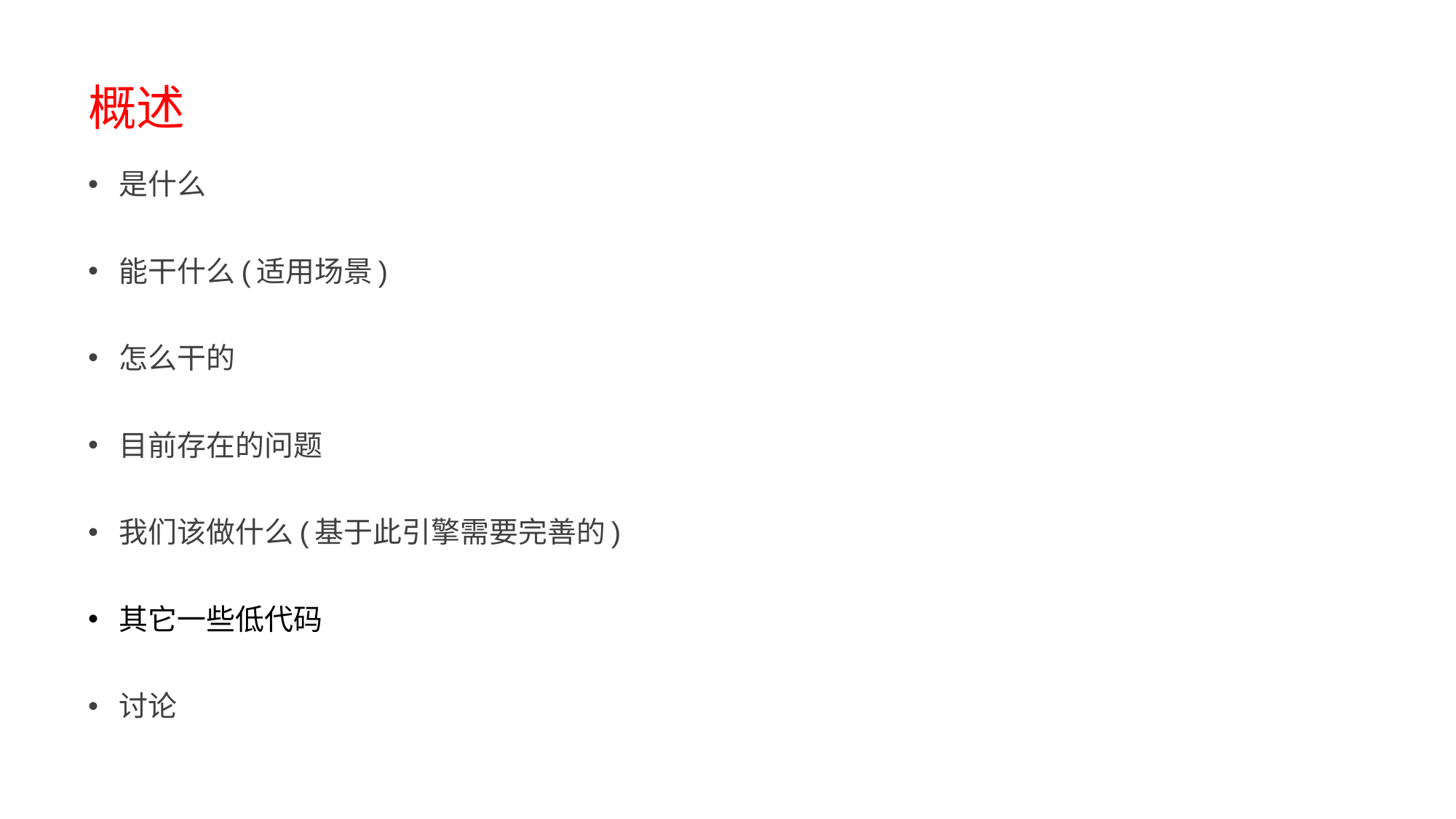

# 概述
是什么

能干什么(适用场景)

怎么干的

目前存在的问题

我们该做什么(基于此引擎需要完善的)

其它一些低代码

讨论